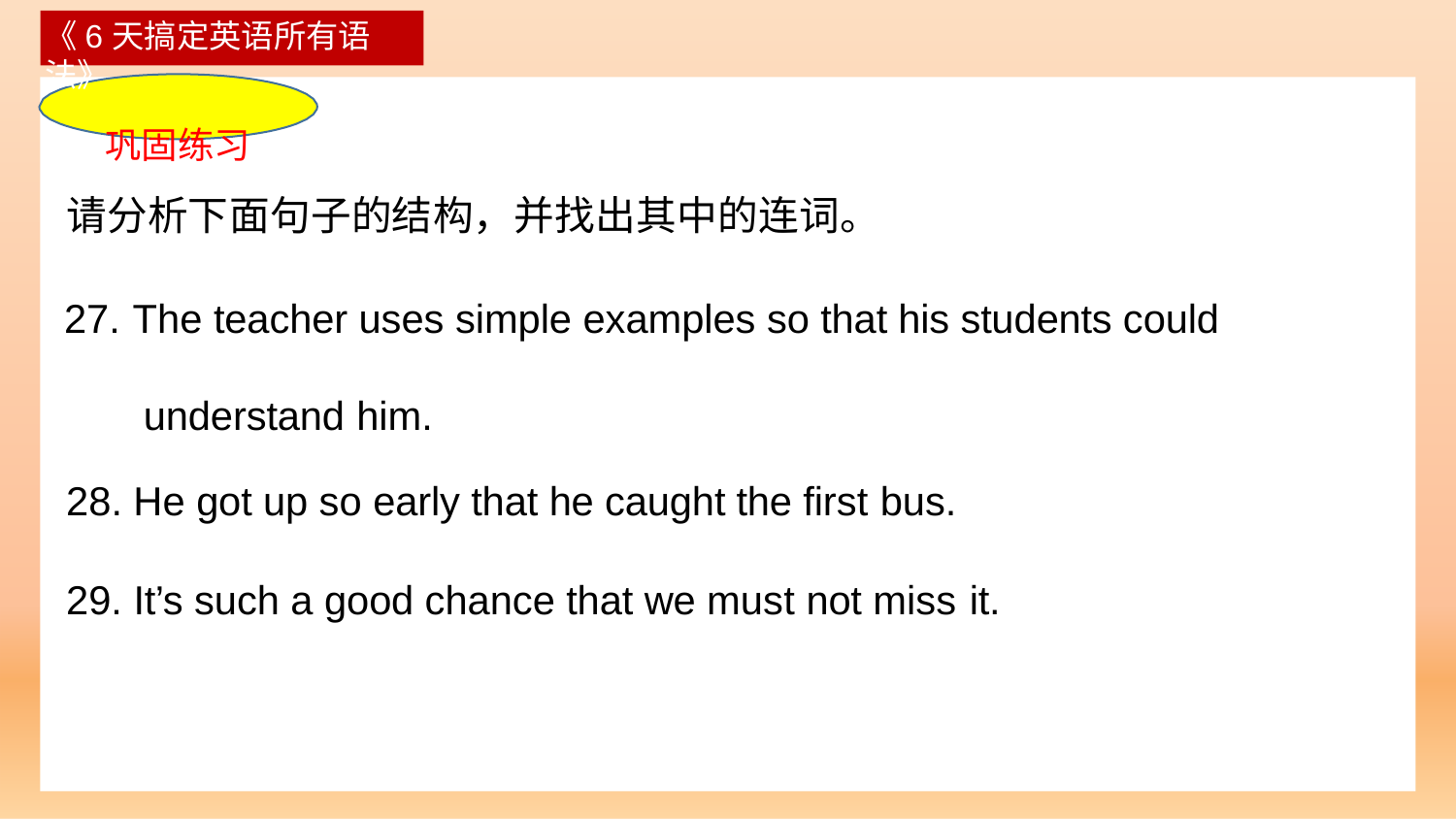

《6天搞定英语所有语法》
巩固练习

请分析下面句子的结构，并找出其中的连词。
The teacher uses simple examples so that his students could  understand him.
He got up so early that he caught the first bus.

It’s such a good chance that we must not miss it.